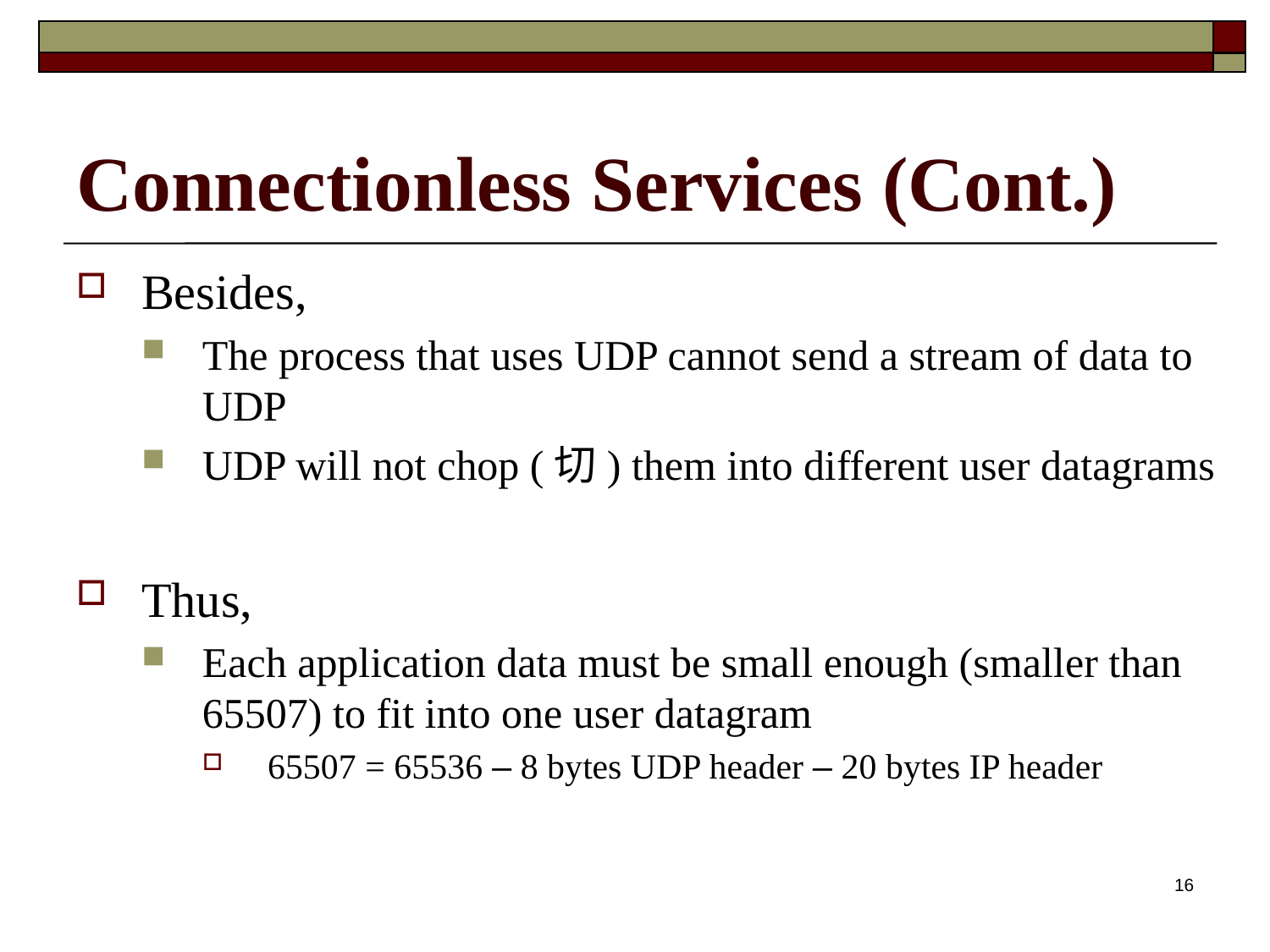

# Connectionless Services (Cont.)
Besides,
The process that uses UDP cannot send a stream of data to UDP
UDP will not chop (切) them into different user datagrams

Thus,
Each application data must be small enough (smaller than 65507) to fit into one user datagram
65507 = 65536 – 8 bytes UDP header – 20 bytes IP header
16